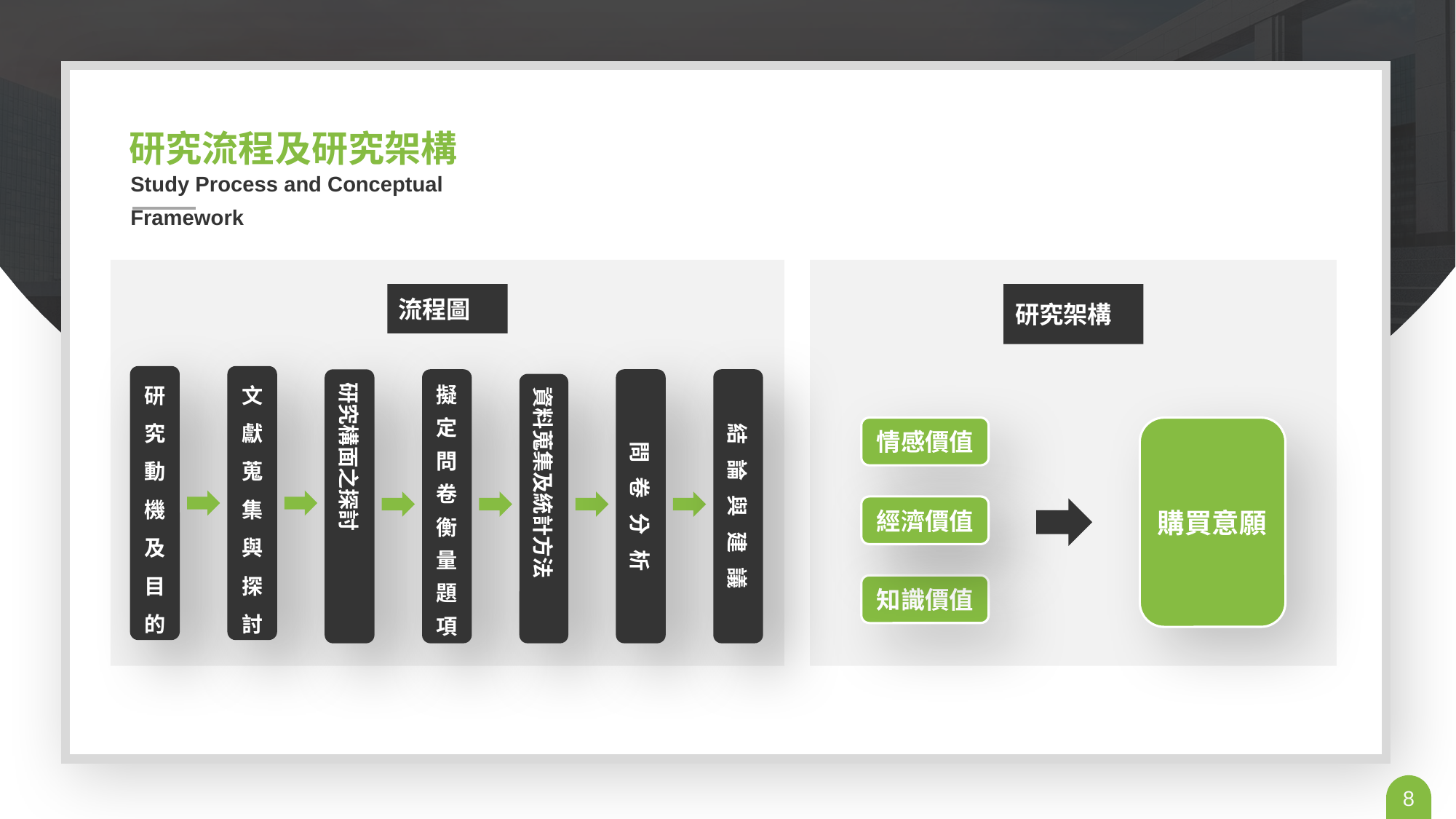

研究流程及研究架構
Study Process and Conceptual Framework

流程圖
文獻蒐集與探討
研究動機及目的
擬定問卷衡量題項
問   卷   分   析
結   論   與   建   議
研究構面之探討
資料蒐集及統計方法

研究架構
情感價值
購買意願
經濟價值

知識價值